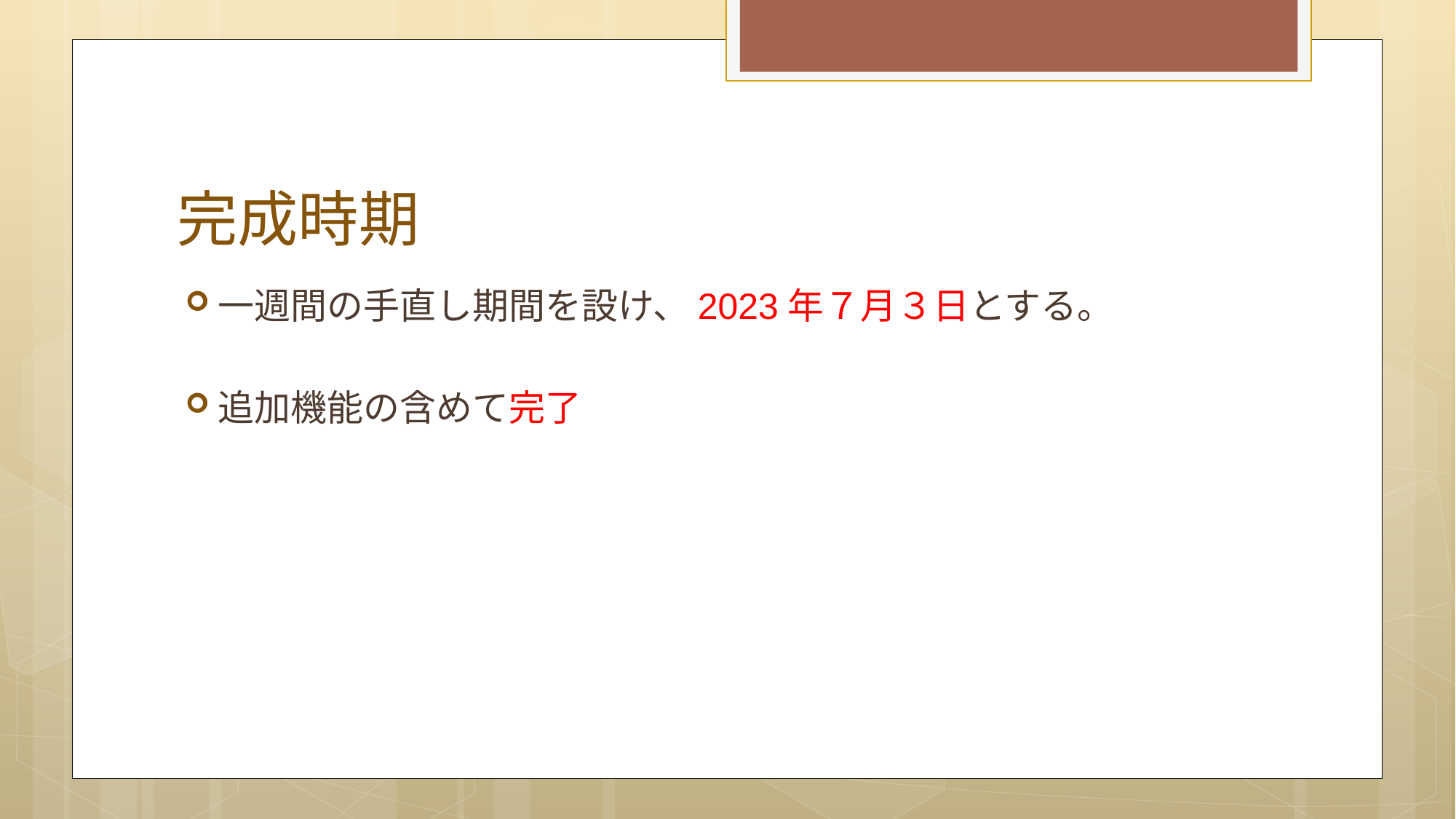

# 完成時期
一週間の手直し期間を設け、2023年７月３日とする。

追加機能の含めて完了